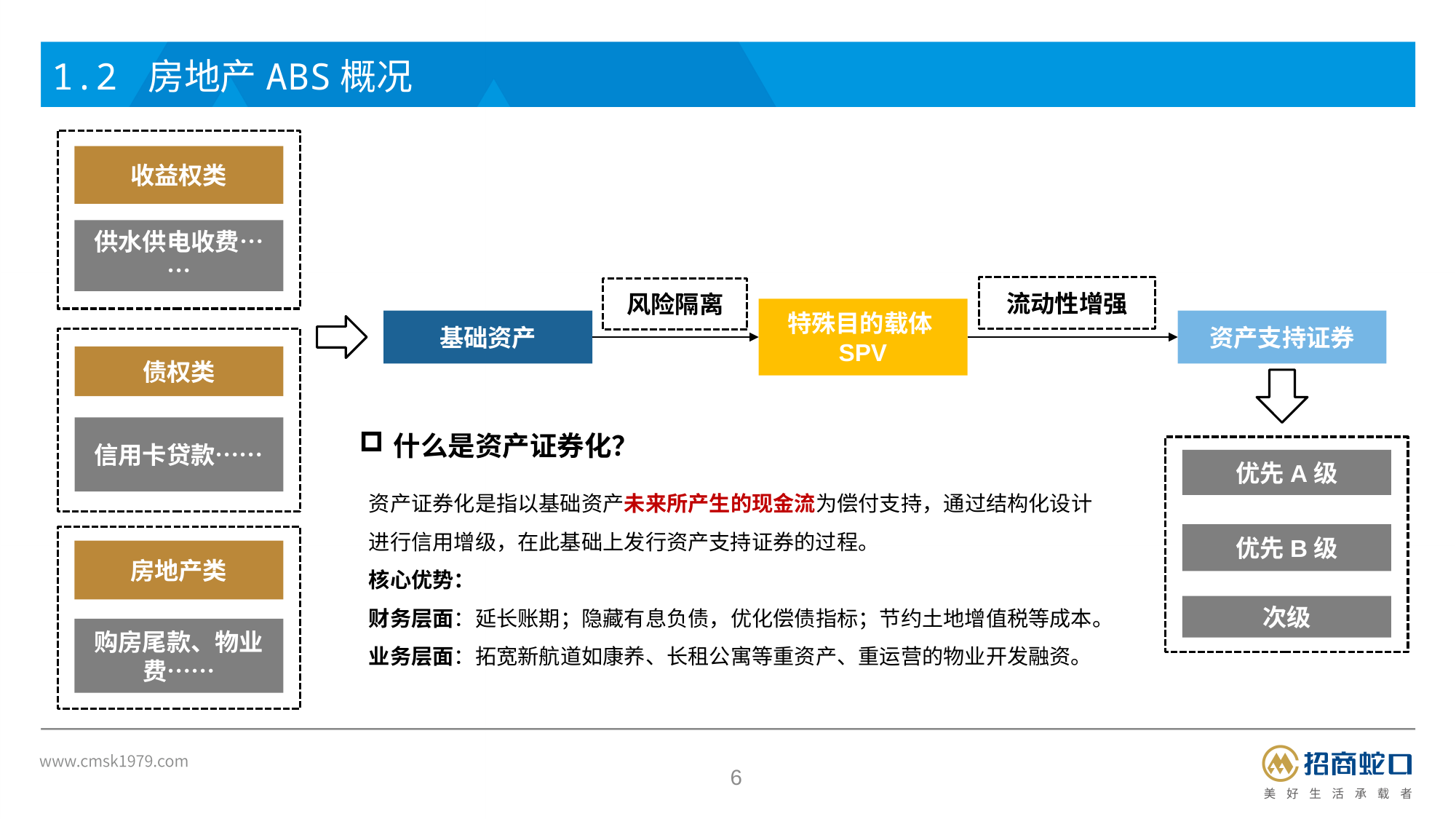

1.2 房地产ABS概况

收益权类
供水供电收费……
流动性增强
风险隔离
特殊目的载体SPV
基础资产
资产支持证券

债权类

信用卡贷款……
什么是资产证券化？

优先A级
资产证券化是指以基础资产未来所产生的现金流为偿付支持，通过结构化设计进行信用增级，在此基础上发行资产支持证券的过程。
核心优势：
财务层面：延长账期；隐藏有息负债，优化偿债指标；节约土地增值税等成本。
业务层面：拓宽新航道如康养、长租公寓等重资产、重运营的物业开发融资。

优先B级

房地产类
次级
购房尾款、物业费……